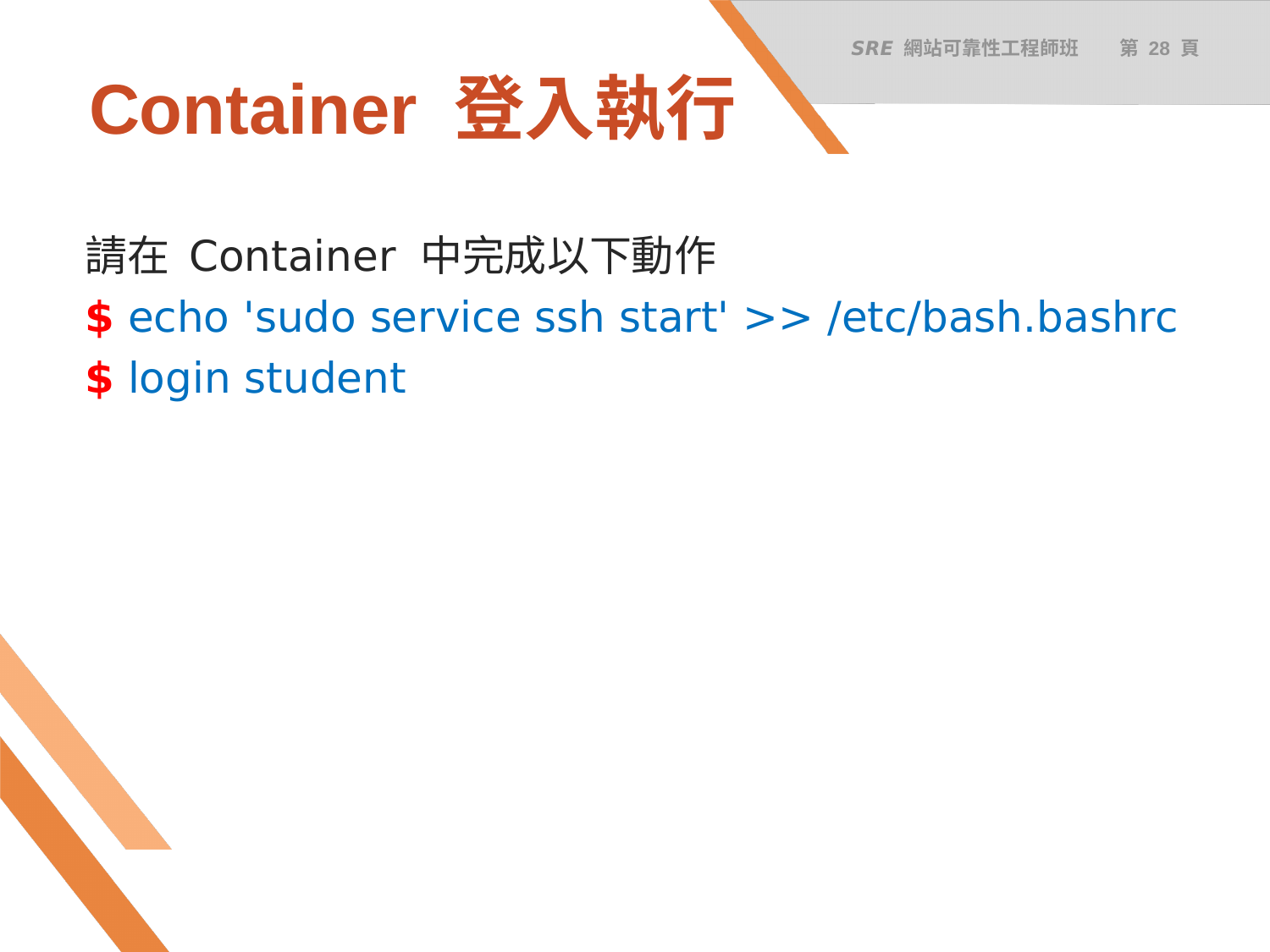

SRE 網站可靠性工程師班
第 28 頁
# Container 登入執行
請在 Container 中完成以下動作
$ echo 'sudo service ssh start' >> /etc/bash.bashrc
$ login student